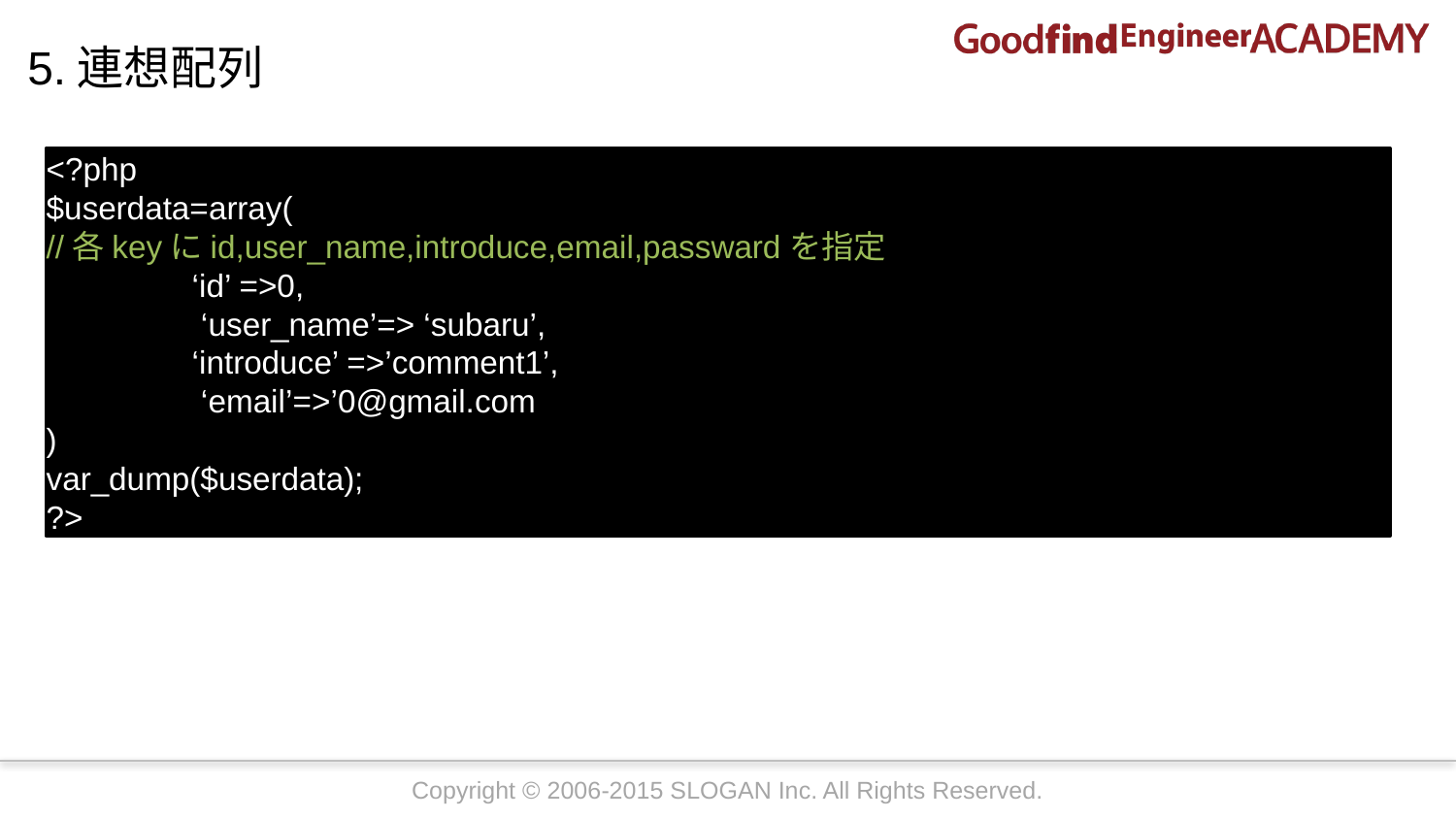

5.連想配列
<?php
$userdata=array(
//各keyにid,user_name,introduce,email,passwardを指定
	‘id’ =>0,
	 ‘user_name’=> ‘subaru’,
	‘introduce’ =>’comment1’,
	 ‘email’=>’0@gmail.com
)
var_dump($userdata);
?>